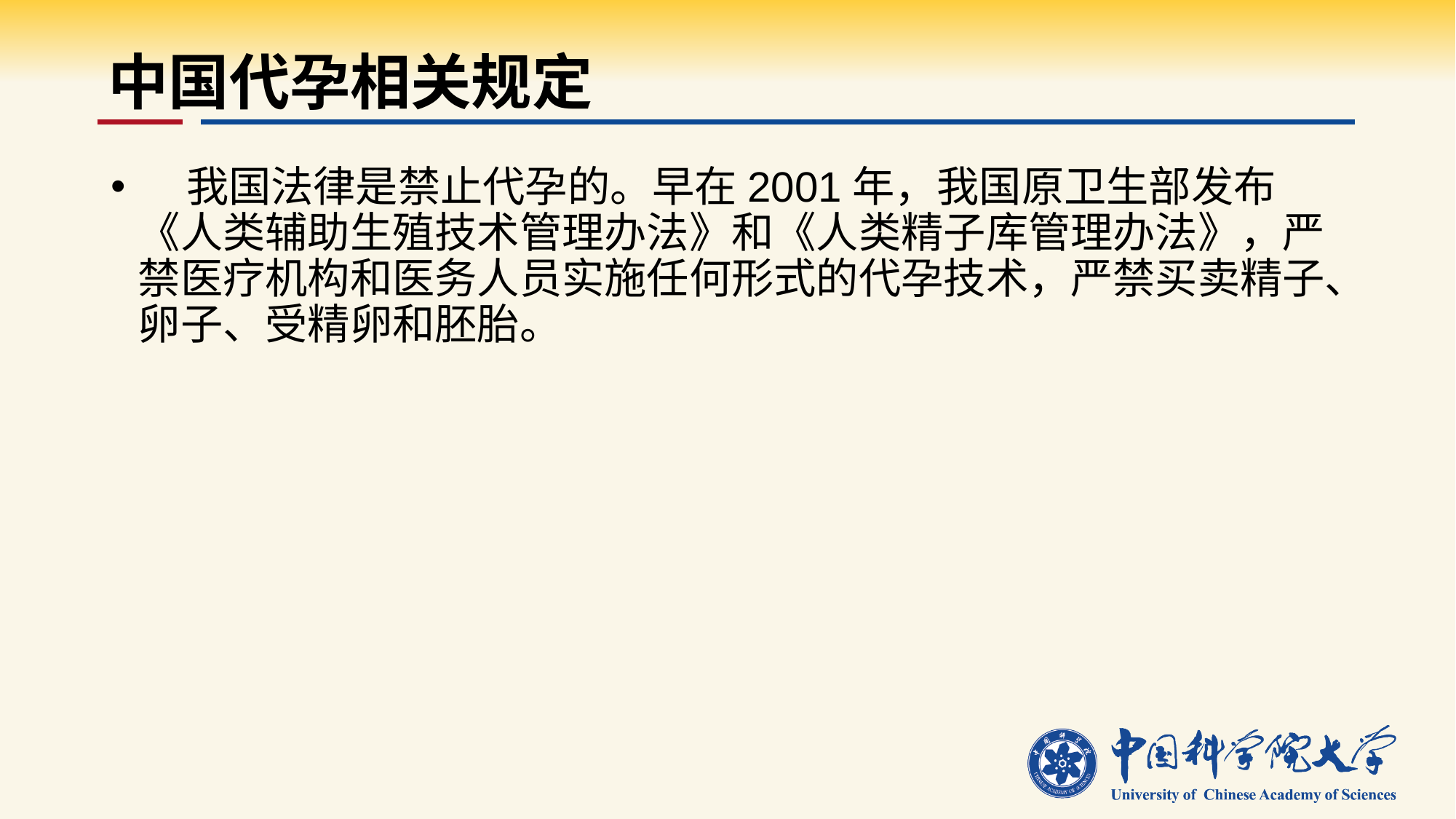

# 中国代孕相关规定
    我国法律是禁止代孕的。早在2001年，我国原卫生部发布《人类辅助生殖技术管理办法》和《人类精子库管理办法》，严禁医疗机构和医务人员实施任何形式的代孕技术，严禁买卖精子、卵子、受精卵和胚胎。